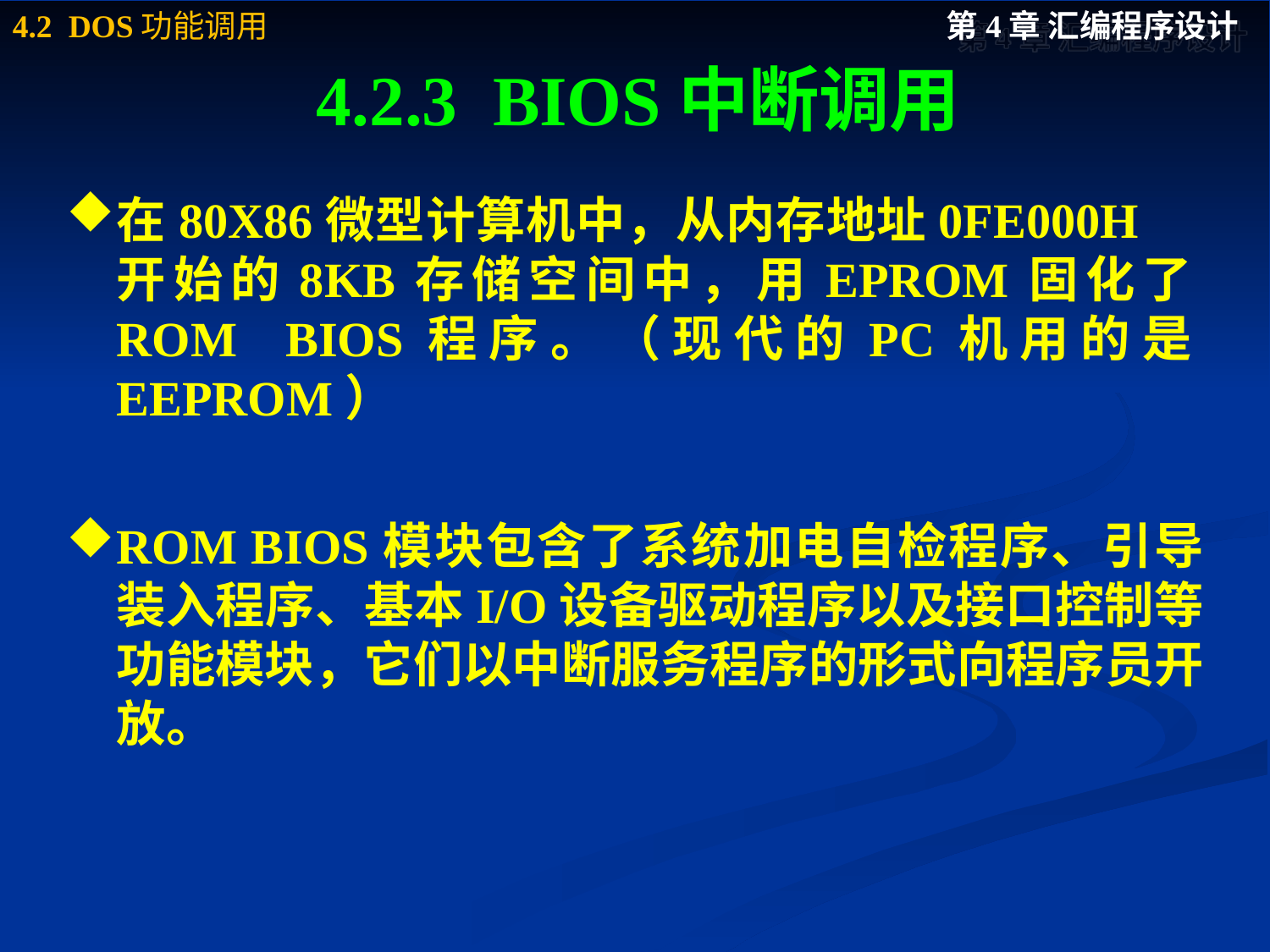

# 4.2.3  BIOS中断调用
在80X86微型计算机中，从内存地址0FE000H      开始的8KB存储空间中，用EPROM固化了ROM  BIOS程序。（现代的PC机用的是EEPROM）

ROM BIOS模块包含了系统加电自检程序、引导装入程序、基本I/O设备驱动程序以及接口控制等功能模块，它们以中断服务程序的形式向程序员开放。